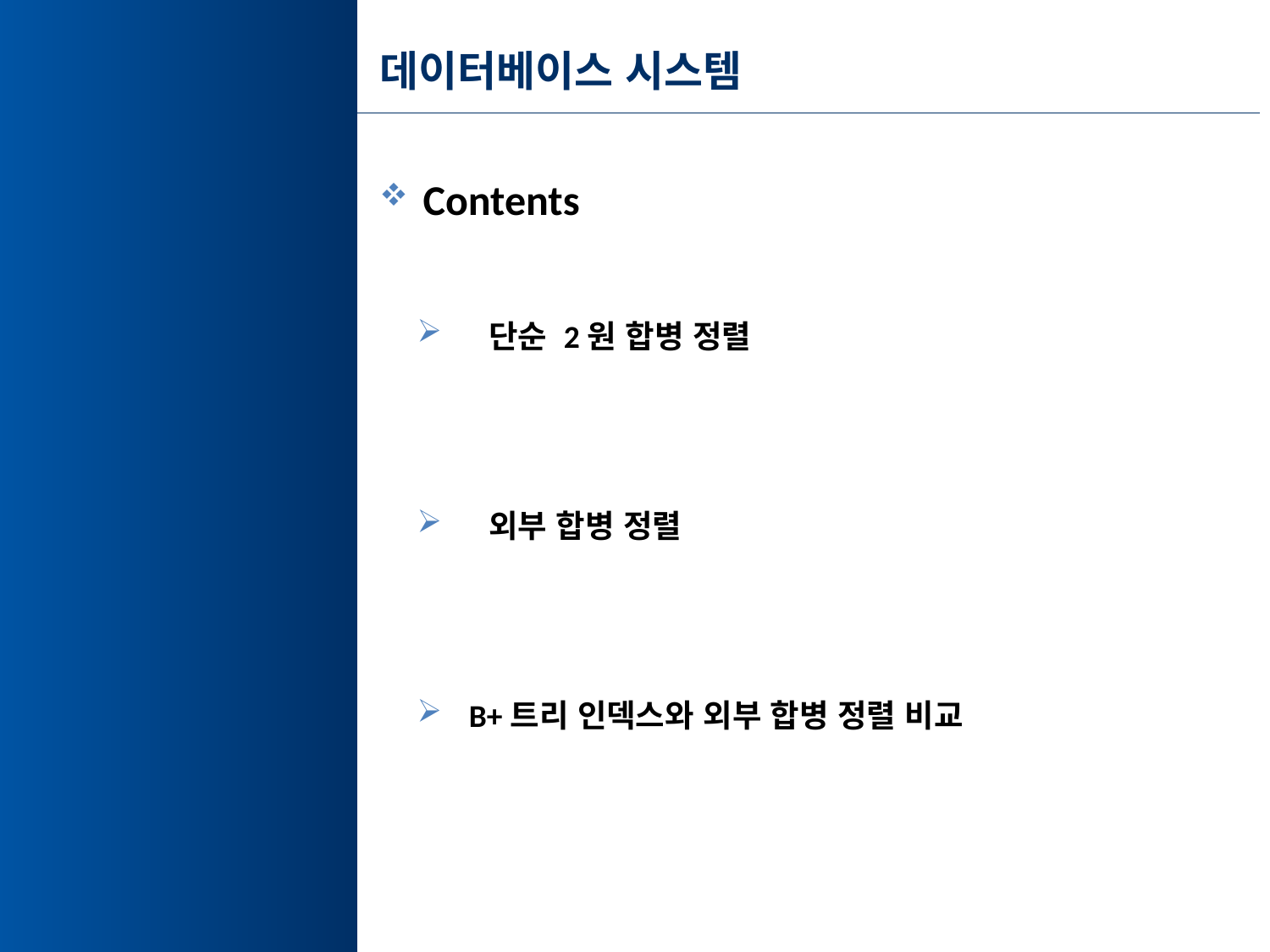

# 데이터베이스 시스템
  Contents

   단순 2원 합병 정렬

   외부 합병 정렬

  B+트리 인덱스와 외부 합병 정렬 비교